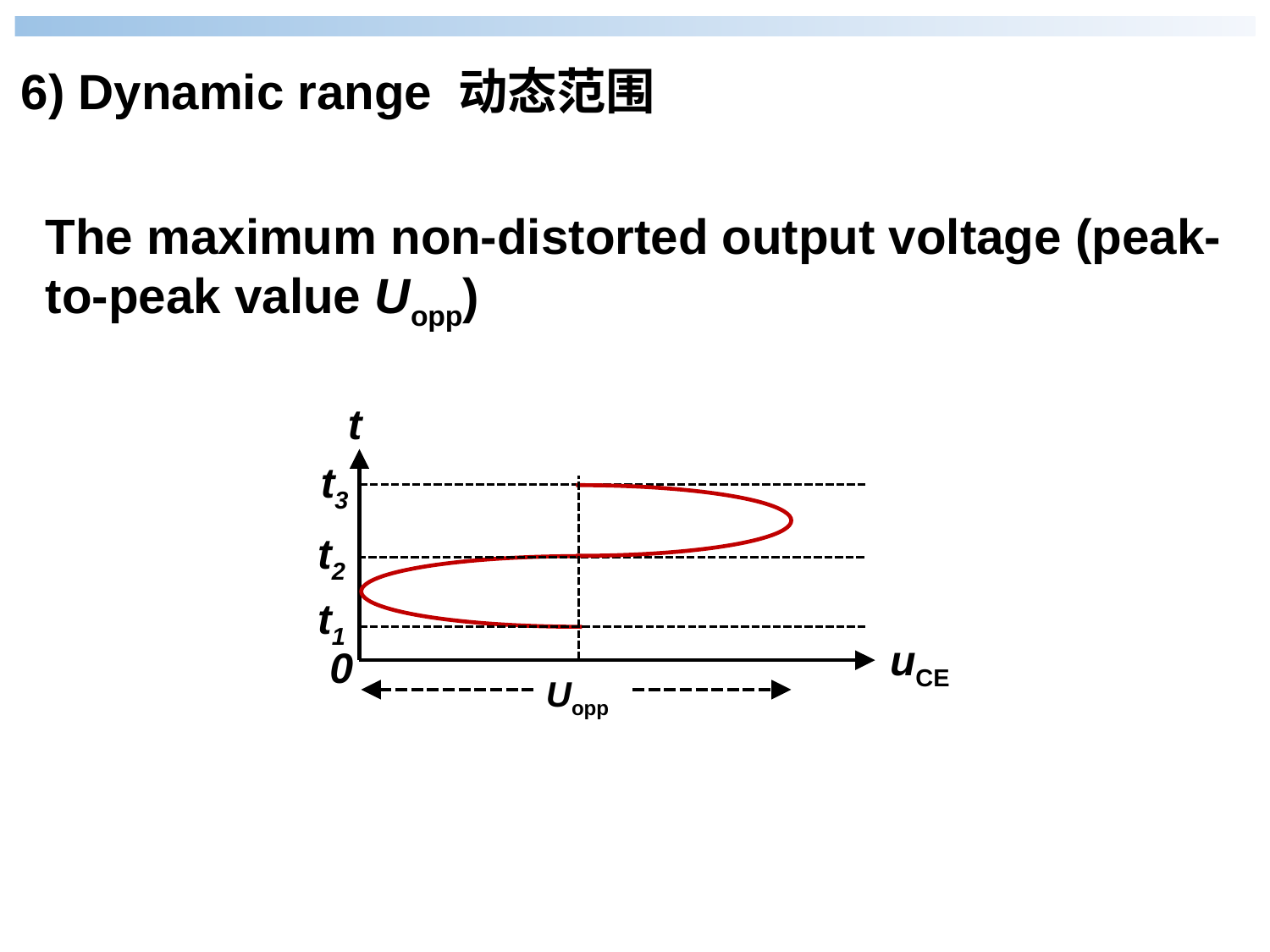

6) Dynamic range 动态范围
The maximum non-distorted output voltage (peak-to-peak value Uopp)

t
uCE
t3
t2
t1
0
Uopp